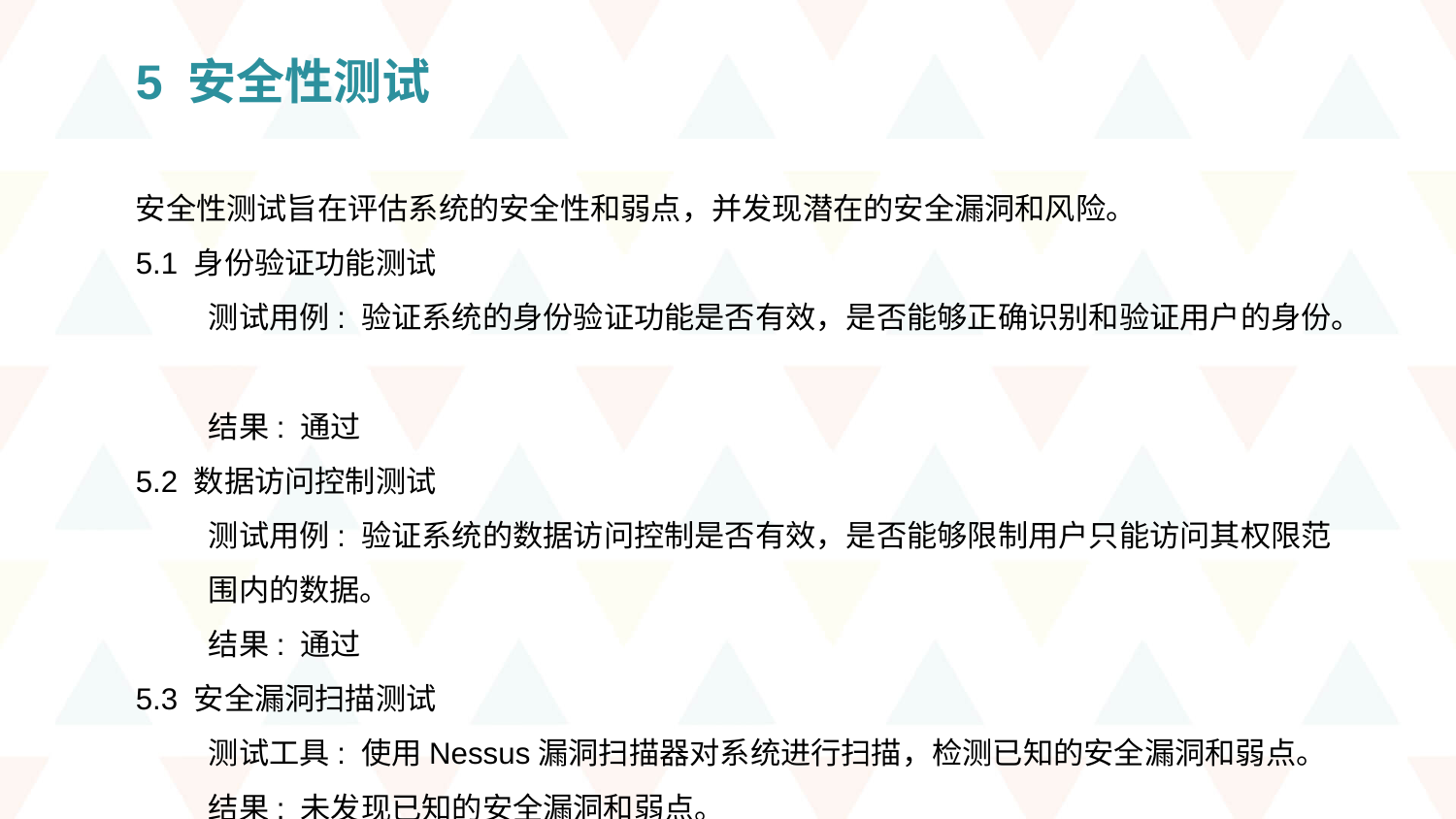

5 安全性测试
安全性测试旨在评估系统的安全性和弱点，并发现潜在的安全漏洞和风险。
5.1 身份验证功能测试
测试用例: 验证系统的身份验证功能是否有效，是否能够正确识别和验证用户的身份。
结果: 通过
5.2 数据访问控制测试
测试用例: 验证系统的数据访问控制是否有效，是否能够限制用户只能访问其权限范围内的数据。
结果: 通过
5.3 安全漏洞扫描测试
测试工具: 使用Nessus漏洞扫描器对系统进行扫描，检测已知的安全漏洞和弱点。
结果: 未发现已知的安全漏洞和弱点。